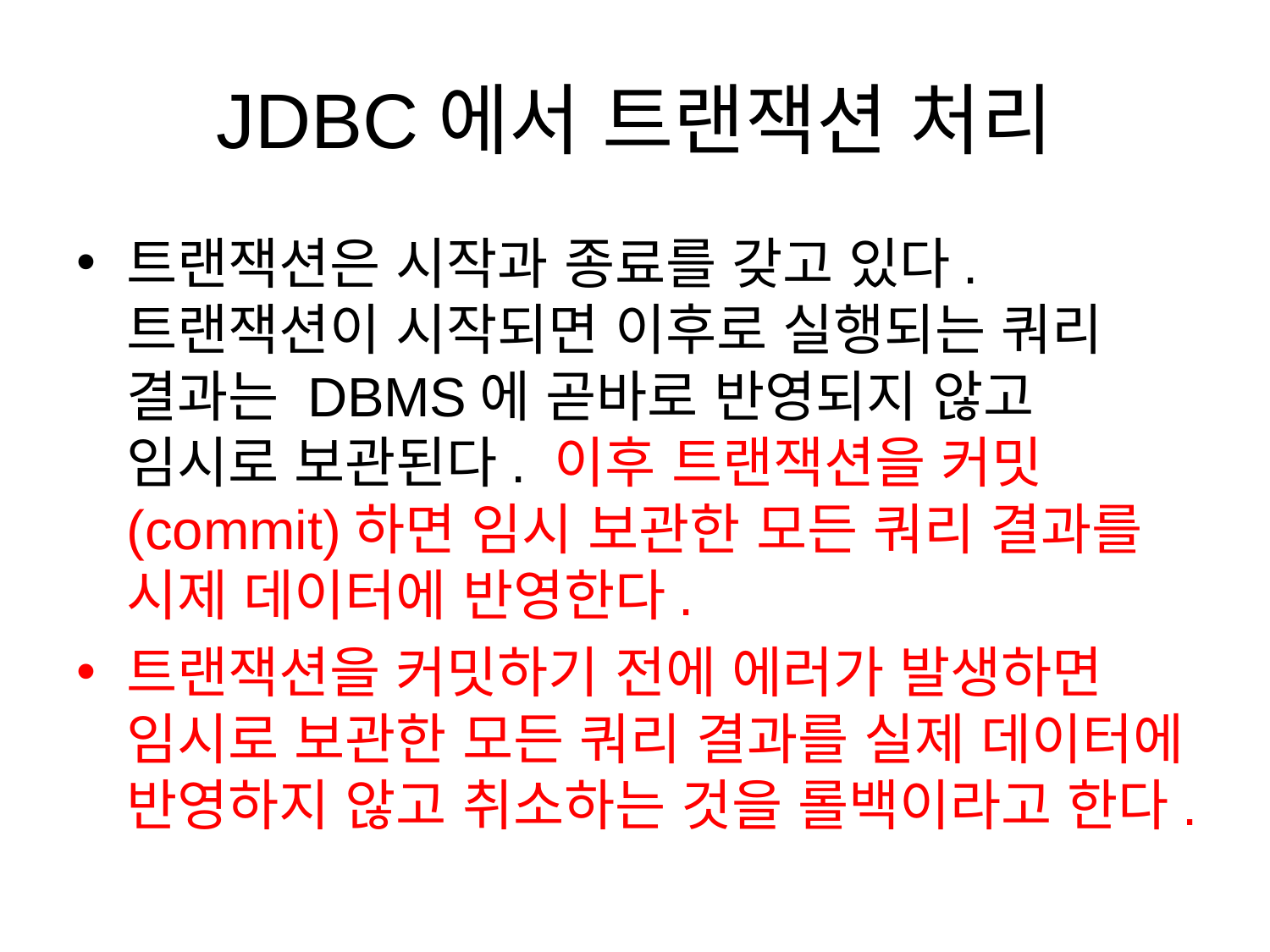

# JDBC에서 트랜잭션 처리
트랜잭션은 시작과 종료를 갖고 있다. 트랜잭션이 시작되면 이후로 실행되는 쿼리 결과는 DBMS에 곧바로 반영되지 않고 임시로 보관된다. 이후 트랜잭션을 커밋(commit)하면 임시 보관한 모든 쿼리 결과를 시제 데이터에 반영한다.
트랜잭션을 커밋하기 전에 에러가 발생하면 임시로 보관한 모든 쿼리 결과를 실제 데이터에 반영하지 않고 취소하는 것을 롤백이라고 한다.